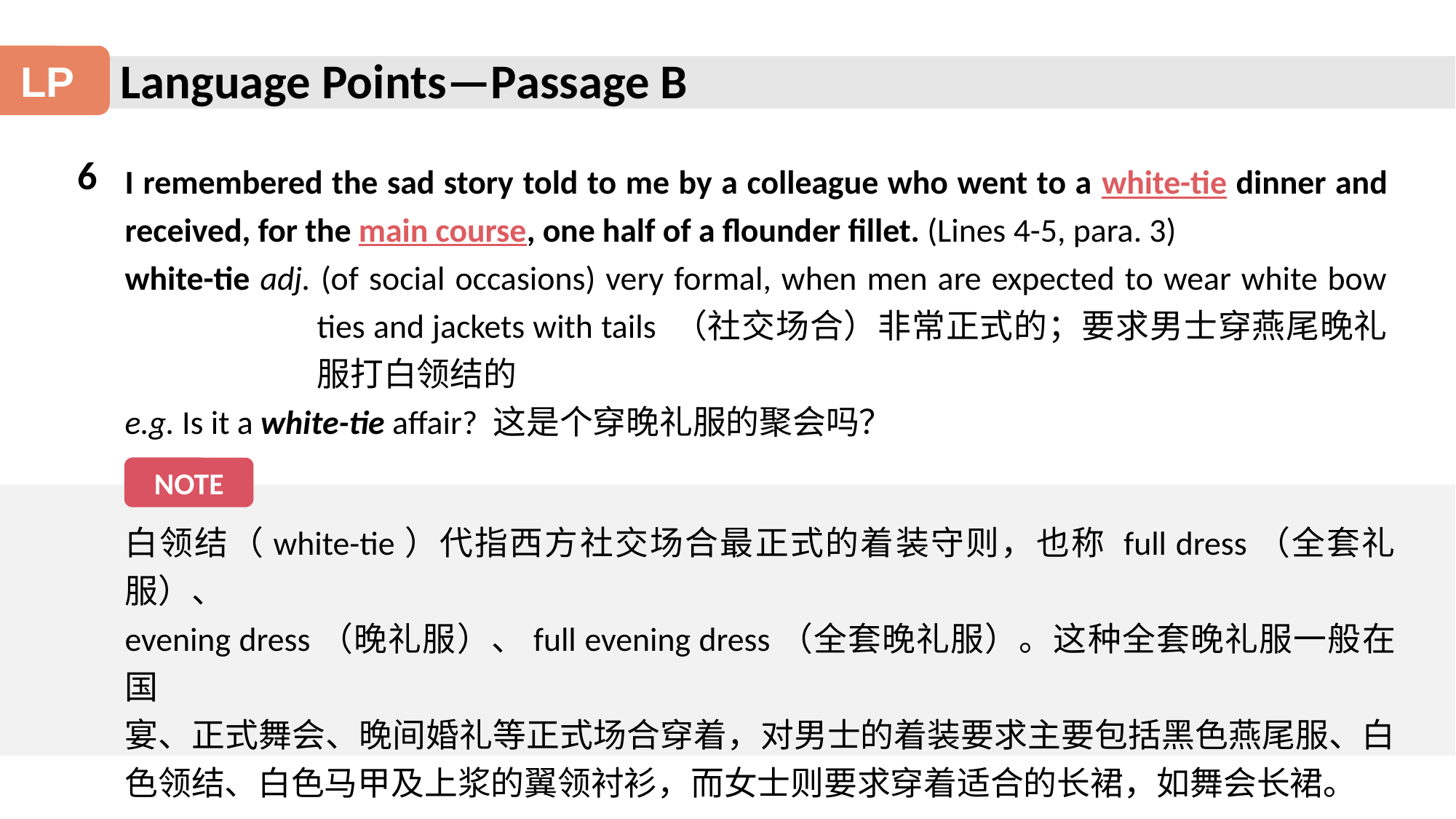

Language Points—Passage B
LP

6
I remembered the sad story told to me by a colleague who went to a white-tie dinner and received, for the main course, one half of a flounder fillet. (Lines 4-5, para. 3)
white-tie adj. (of social occasions) very formal, when men are expected to wear white bow ties and jackets with tails （社交场合）非常正式的；要求男士穿燕尾晚礼服打白领结的
e.g. Is it a white-tie affair? 这是个穿晚礼服的聚会吗？
NOTE

白领结（white-tie）代指西方社交场合最正式的着装守则，也称 full dress（全套礼服）、
evening dress（晚礼服）、full evening dress（全套晚礼服）。这种全套晚礼服一般在国
宴、正式舞会、晚间婚礼等正式场合穿着，对男士的着装要求主要包括黑色燕尾服、白色领结、白色马甲及上浆的翼领衬衫，而女士则要求穿着适合的长裙，如舞会长裙。